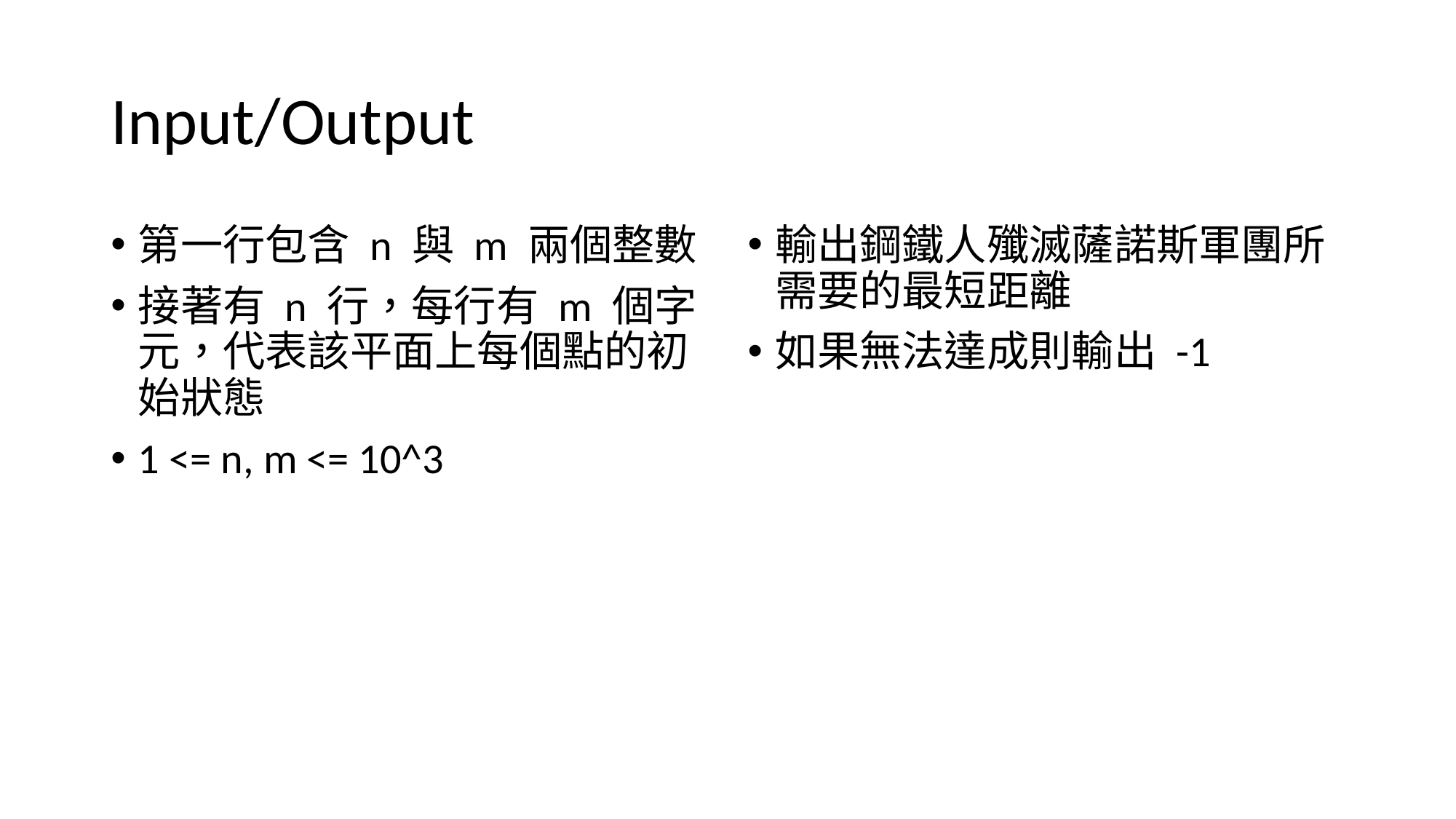

# Input/Output
第一行包含 n 與 m 兩個整數
接著有 n 行，每行有 m 個字元，代表該平面上每個點的初始狀態
1 <= n, m <= 10^3
輸出鋼鐵人殲滅薩諾斯軍團所需要的最短距離
如果無法達成則輸出 -1